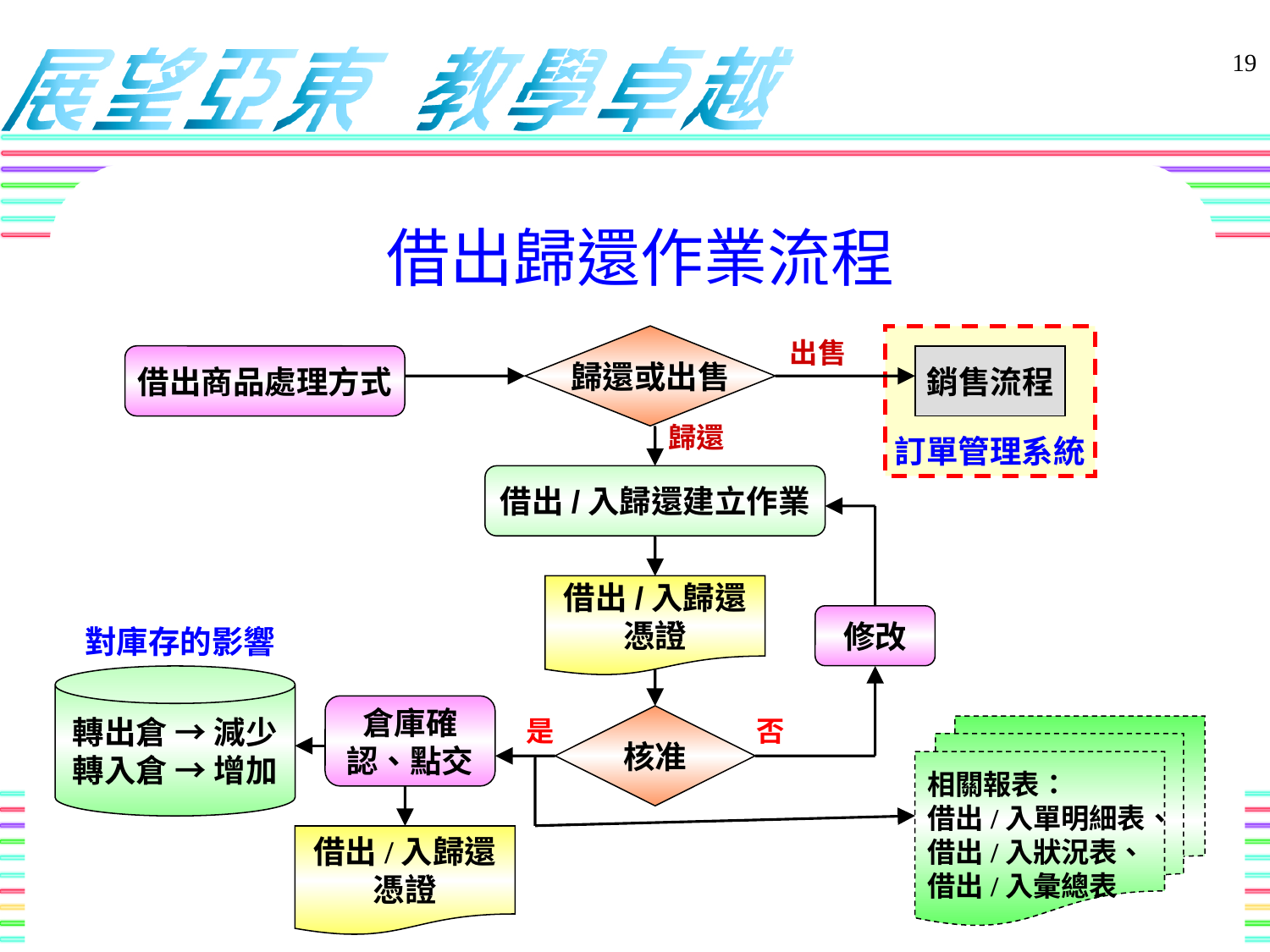

19
借出歸還作業流程
歸還或出售

訂單管理系統
出售
借出商品處理方式
銷售流程

歸還

借出/入歸還建立作業

借出/入歸還
憑證
修改
對庫存的影響
轉出倉 → 減少
轉入倉 → 增加

倉庫確認、點交
是
核准
否
相關報表：
借出/入單明細表、
借出/入狀況表、
借出/入彙總表

借出/入歸還
憑證